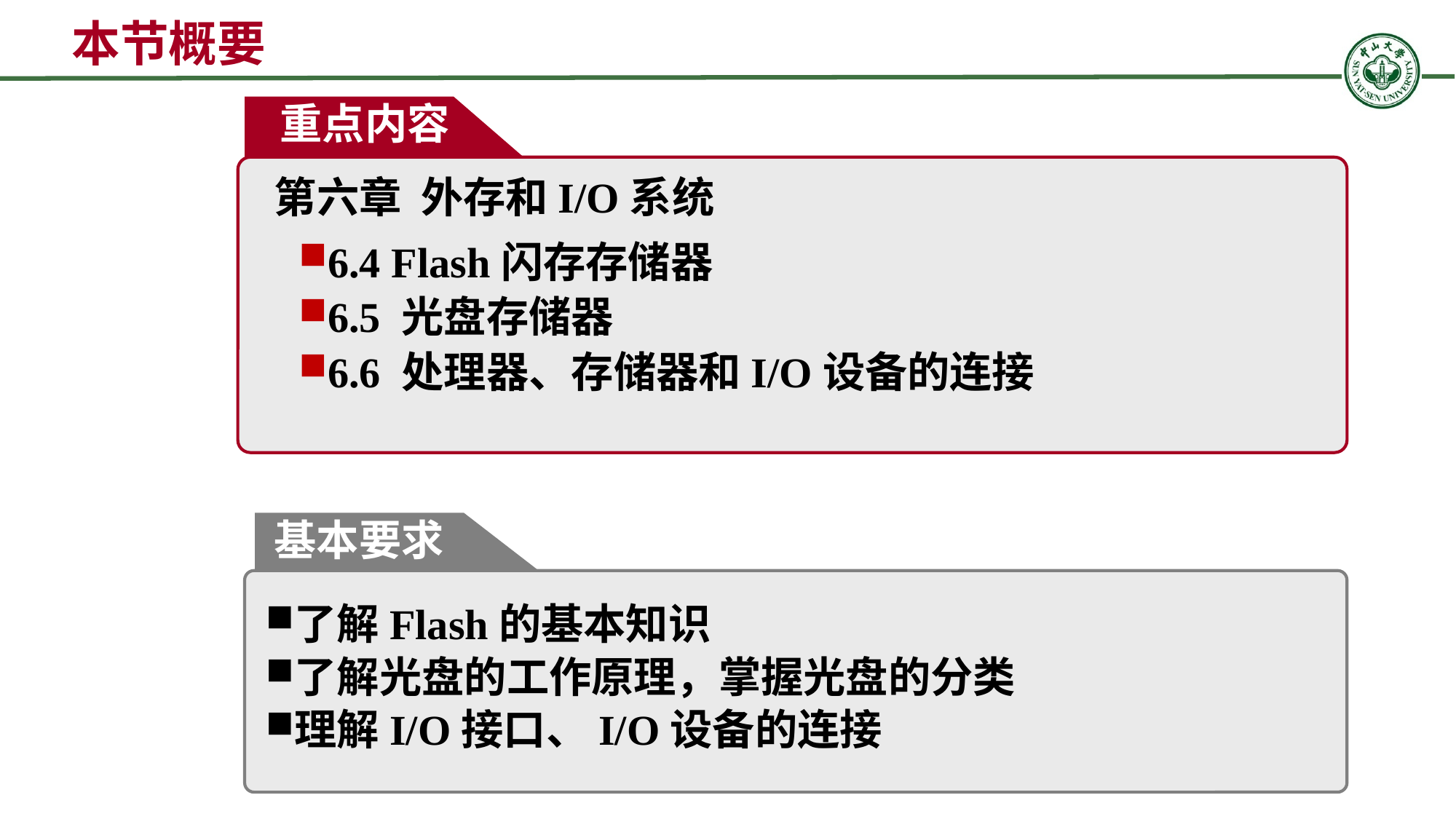

本节概要
重点内容

第六章  外存和I/O系统
6.4 Flash闪存存储器
6.5 光盘存储器
6.6 处理器、存储器和I/O设备的连接
基本要求

了解Flash的基本知识
了解光盘的工作原理，掌握光盘的分类
理解I/O接口、I/O设备的连接